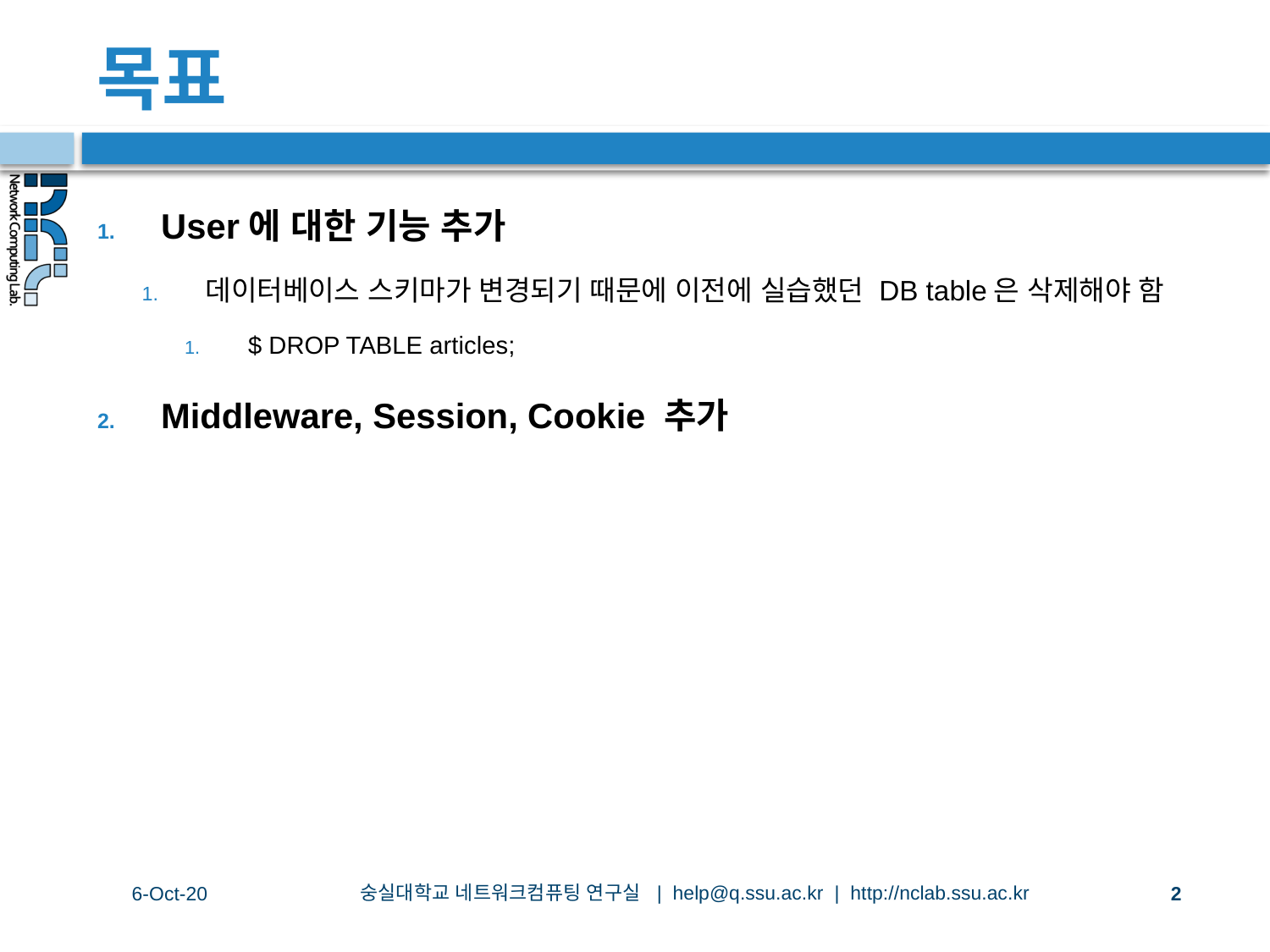

# 목표
User에 대한 기능 추가
데이터베이스 스키마가 변경되기 때문에 이전에 실습했던 DB table은 삭제해야 함
$ DROP TABLE articles;
Middleware, Session, Cookie 추가
숭실대학교 네트워크컴퓨팅 연구실  |  help@q.ssu.ac.kr  |  http://nclab.ssu.ac.kr
6-Oct-20
2